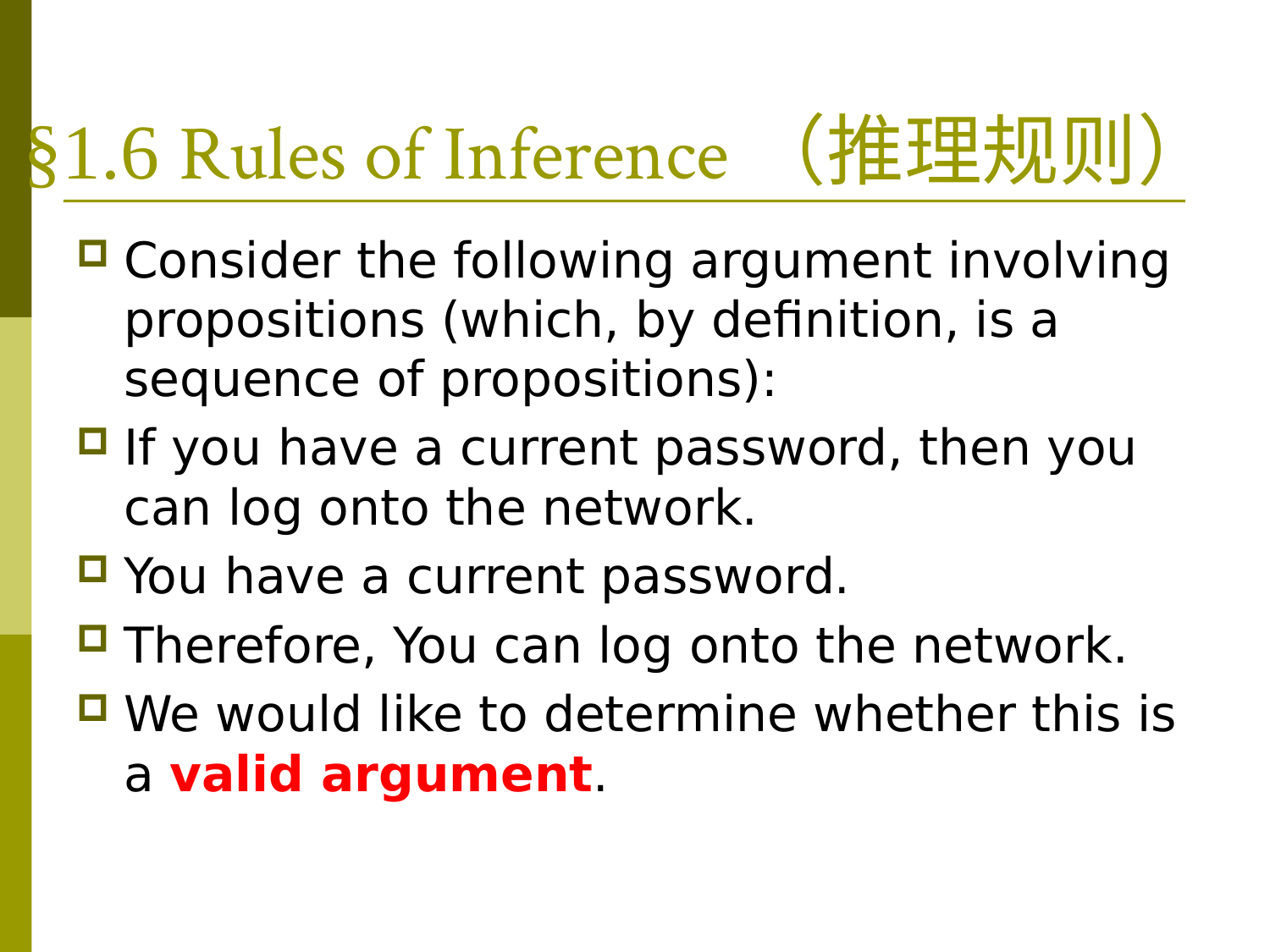

# §1.6 Rules of Inference（推理规则）
Consider the following argument involving propositions (which, by definition, is a sequence of propositions):
If you have a current password, then you can log onto the network.
You have a current password.
Therefore, You can log onto the network.
We would like to determine whether this is a valid argument.